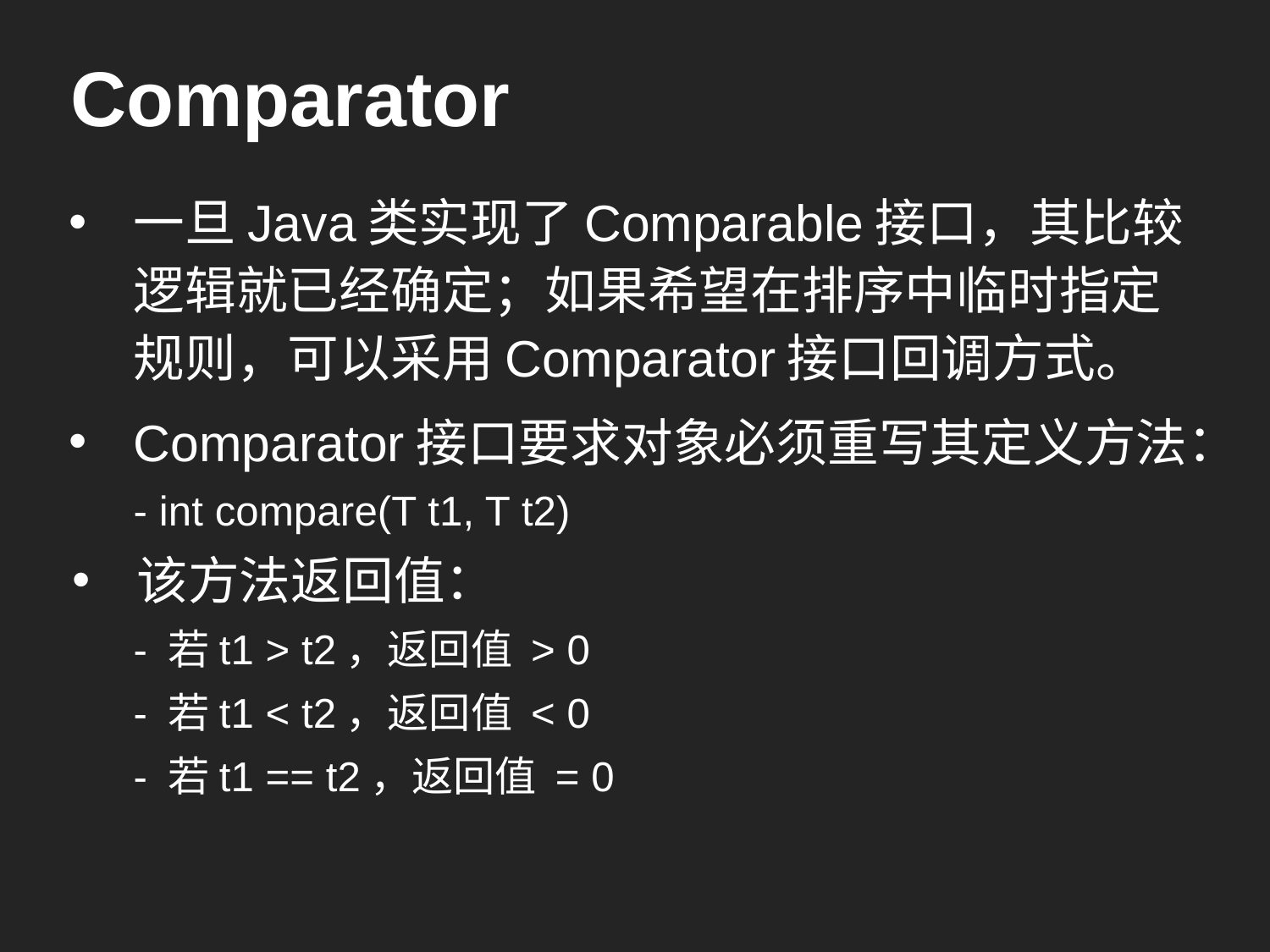

# Comparator
一旦Java类实现了Comparable接口，其比较逻辑就已经确定；如果希望在排序中临时指定规则，可以采用Comparator接口回调方式。
Comparator接口要求对象必须重写其定义方法：
- int compare(T t1, T t2)
该方法返回值：
- 若t1 > t2，返回值 > 0
- 若t1 < t2，返回值 < 0
- 若t1 == t2，返回值 = 0